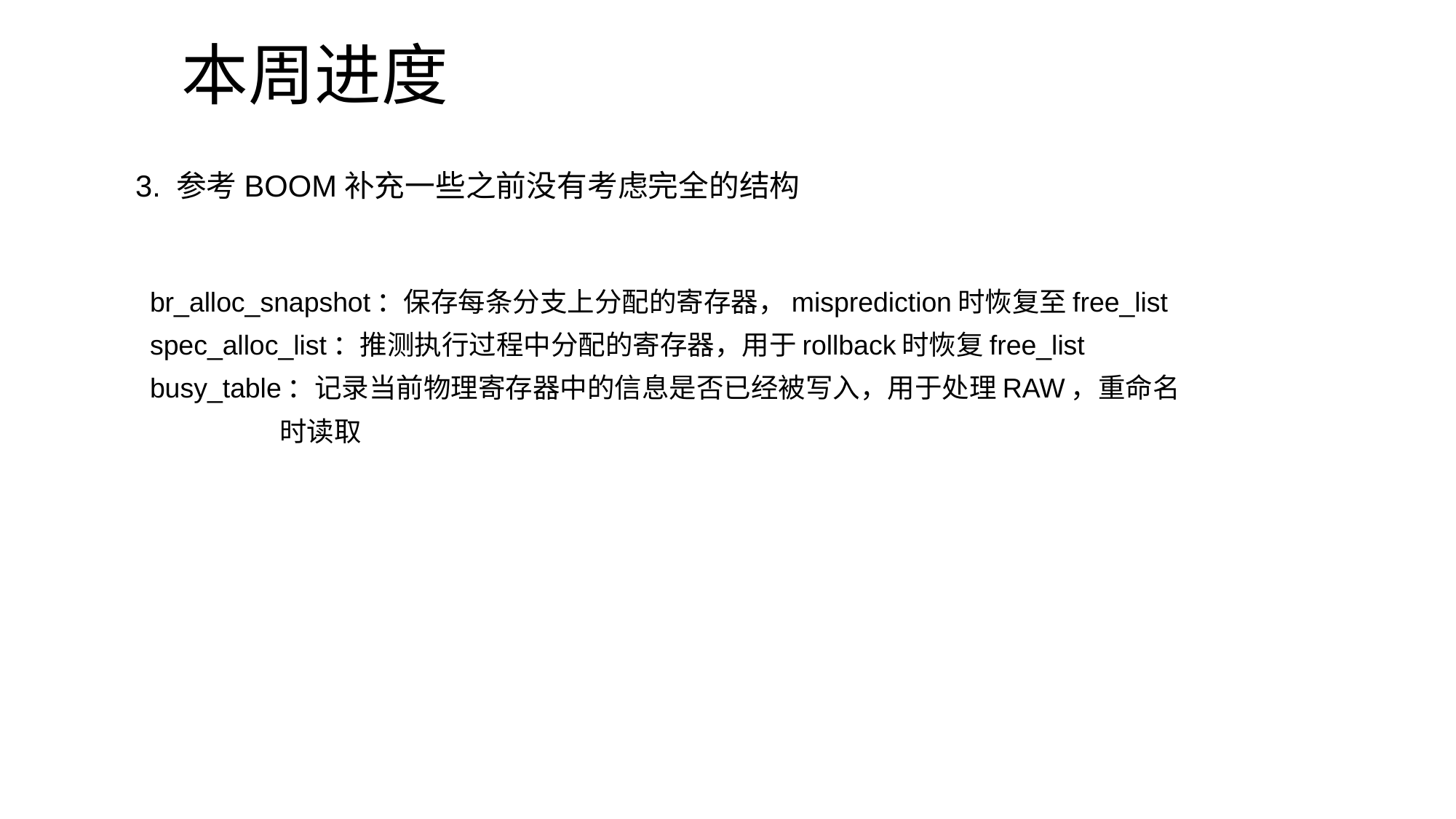

# 本周进度
3. 参考BOOM补充一些之前没有考虑完全的结构
br_alloc_snapshot：保存每条分支上分配的寄存器，misprediction时恢复至free_list
spec_alloc_list：推测执行过程中分配的寄存器，用于rollback时恢复free_list
busy_table：记录当前物理寄存器中的信息是否已经被写入，用于处理RAW，重命名
                    时读取